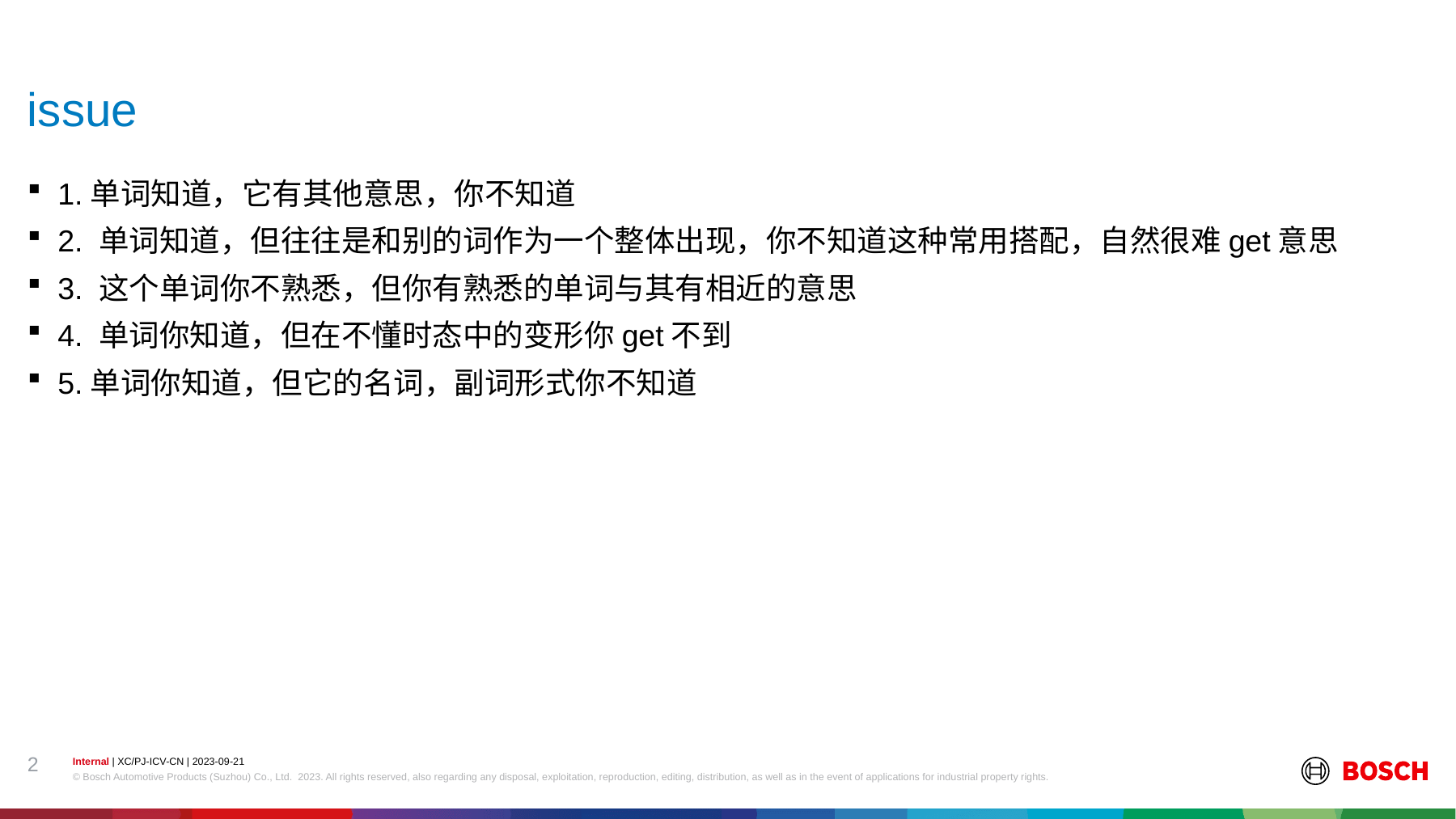

# issue
1.单词知道，它有其他意思，你不知道
2. 单词知道，但往往是和别的词作为一个整体出现，你不知道这种常用搭配，自然很难get意思
3. 这个单词你不熟悉，但你有熟悉的单词与其有相近的意思
4. 单词你知道，但在不懂时态中的变形你get不到
5.单词你知道，但它的名词，副词形式你不知道
2